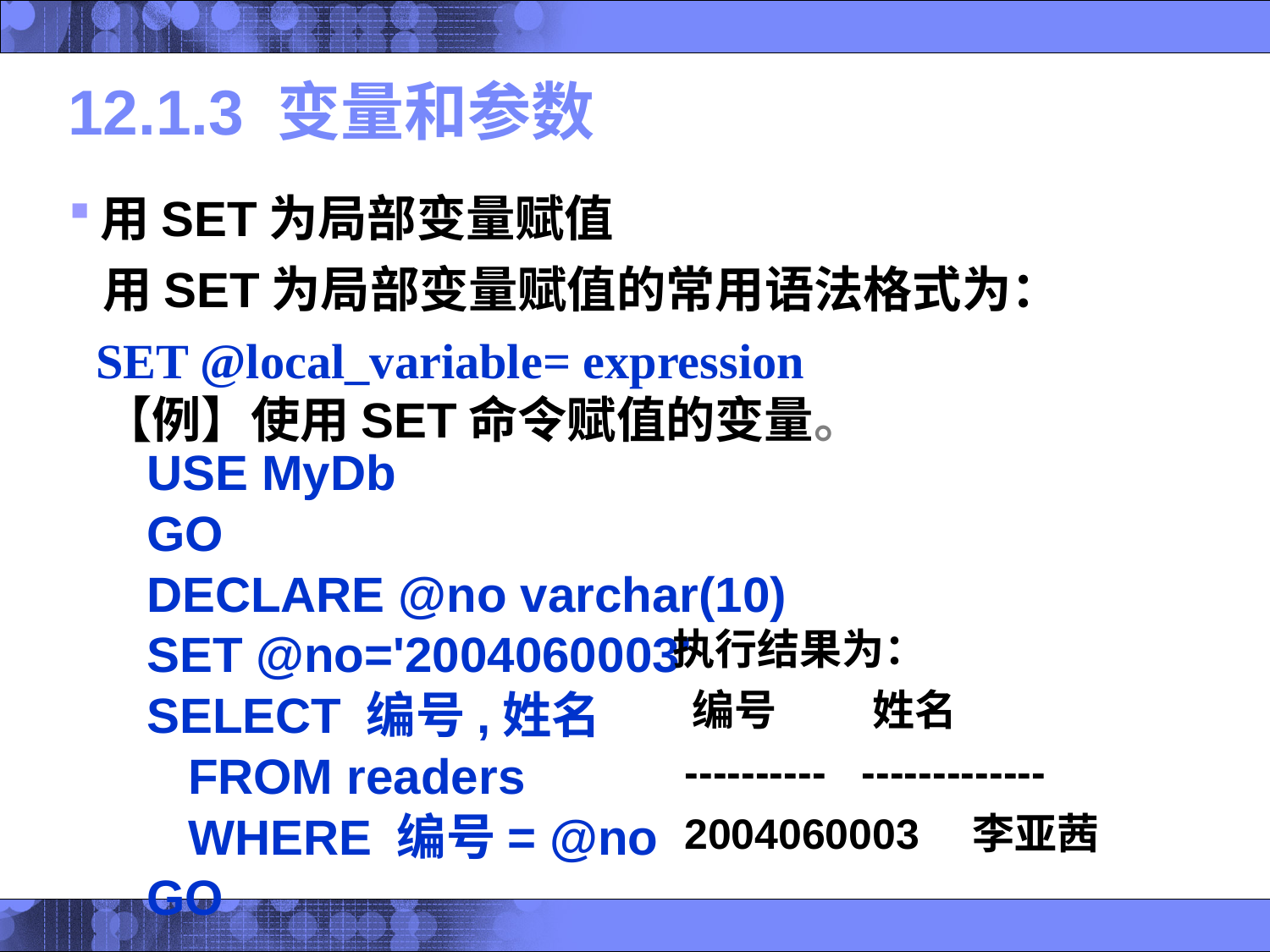

# 12.1.3 变量和参数
用SET为局部变量赋值
  用SET为局部变量赋值的常用语法格式为：
  SET @local_variable= expression
  【例】使用SET命令赋值的变量。
 USE MyDb
 GO
 DECLARE @no varchar(10)
 SET @no='2004060003'
 SELECT 编号,姓名
    FROM readers
    WHERE 编号= @no
 GO
执行结果为：
 编号          姓名
 ----------   -------------
 2004060003	   李亚茜